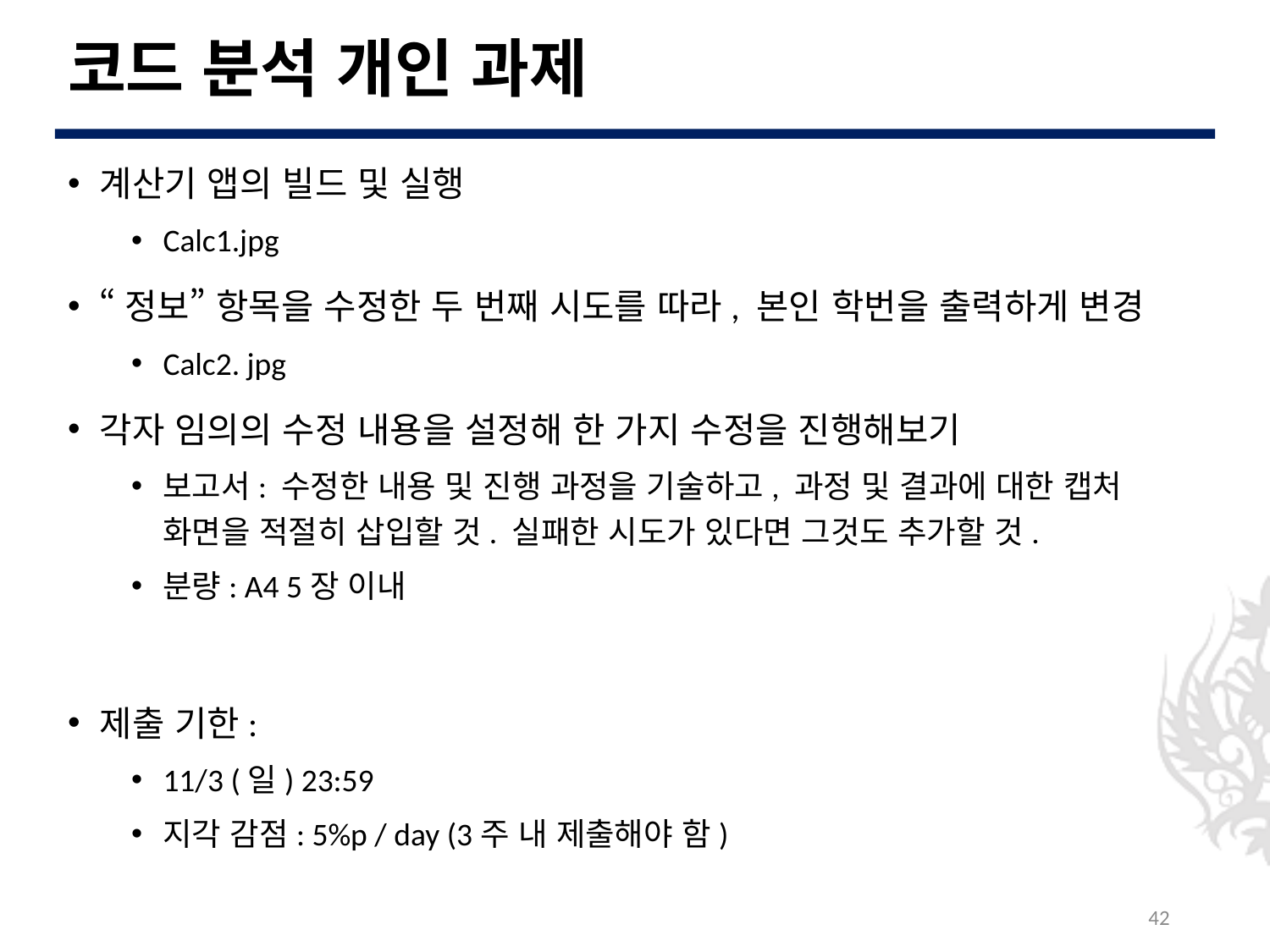

# 코드 분석 개인 과제
계산기 앱의 빌드 및 실행
Calc1.jpg
“정보” 항목을 수정한 두 번째 시도를 따라, 본인 학번을 출력하게 변경
Calc2. jpg
각자 임의의 수정 내용을 설정해 한 가지 수정을 진행해보기
보고서: 수정한 내용 및 진행 과정을 기술하고, 과정 및 결과에 대한 캡처 화면을 적절히 삽입할 것. 실패한 시도가 있다면 그것도 추가할 것.
분량: A4 5장 이내

제출 기한:
11/3 (일) 23:59
지각 감점: 5%p / day (3주 내 제출해야 함)

42